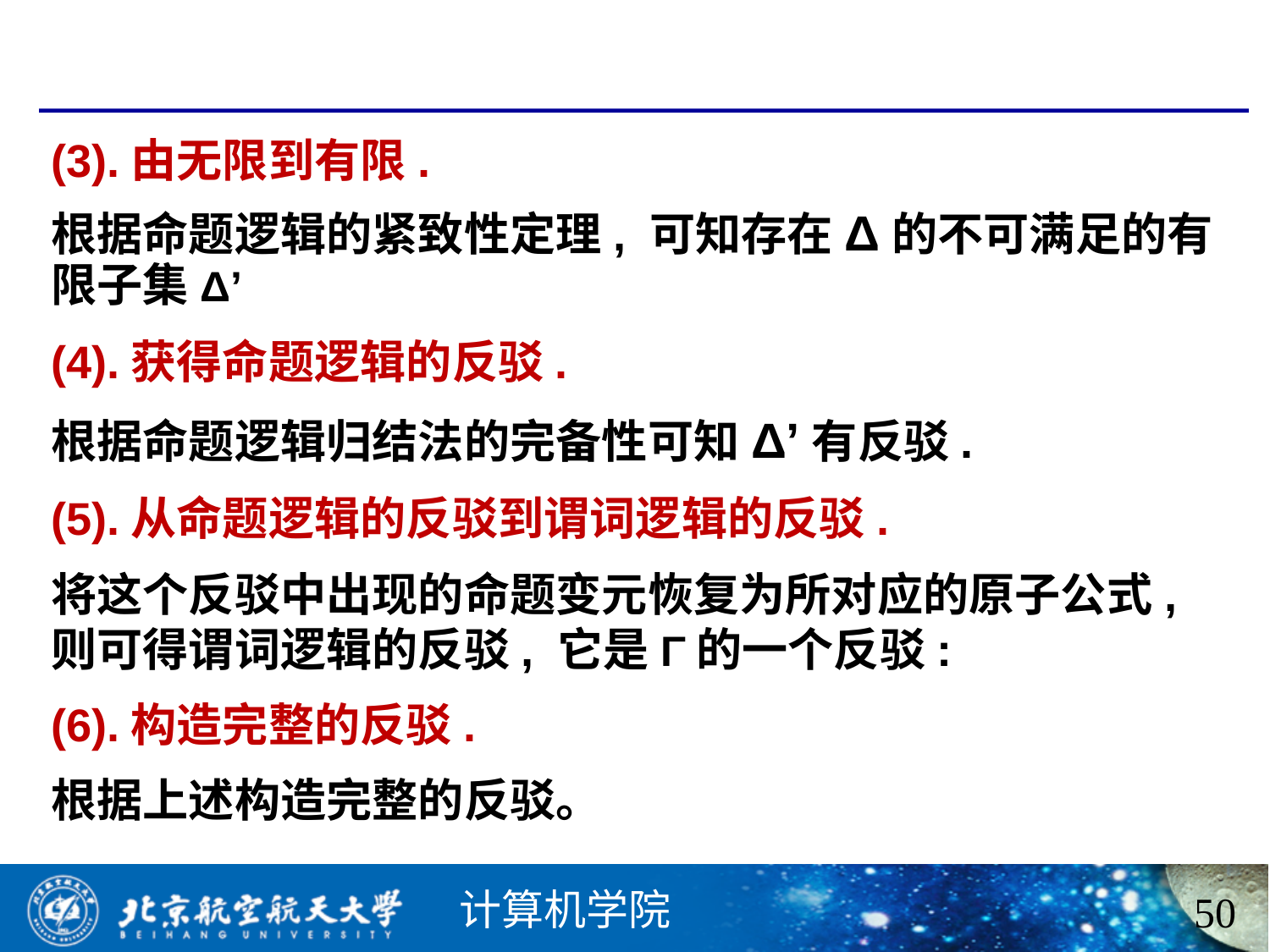

#
(3).由无限到有限.
根据命题逻辑的紧致性定理, 可知存在Δ的不可满足的有限子集Δ’
(4).获得命题逻辑的反驳.
根据命题逻辑归结法的完备性可知Δ’有反驳.
(5).从命题逻辑的反驳到谓词逻辑的反驳.
将这个反驳中出现的命题变元恢复为所对应的原子公式, 则可得谓词逻辑的反驳, 它是Γ的一个反驳:
(6).构造完整的反驳.
根据上述构造完整的反驳。